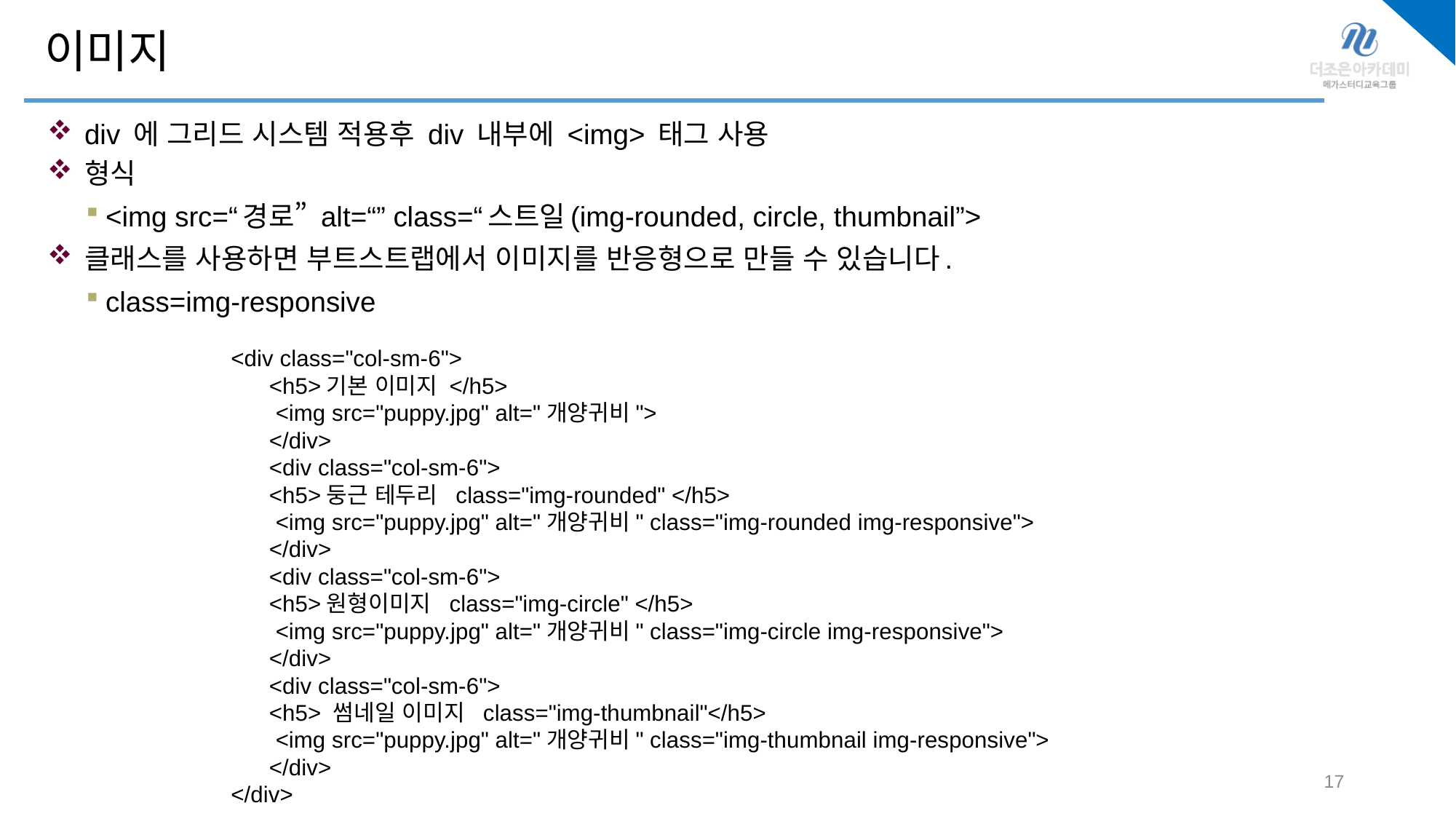

# 이미지
div 에 그리드 시스템 적용후 div 내부에 <img> 태그 사용
형식
<img src=“경로” alt=“” class=“스트일(img-rounded, circle, thumbnail”>
클래스를 사용하면 부트스트랩에서 이미지를 반응형으로 만들 수 있습니다.
class=img-responsive

<div class="col-sm-6">
      <h5>기본 이미지 </h5>
       <img src="puppy.jpg" alt="개양귀비">
      </div>
      <div class="col-sm-6">
      <h5>둥근 테두리  class="img-rounded" </h5>
       <img src="puppy.jpg" alt="개양귀비" class="img-rounded img-responsive">
      </div>
      <div class="col-sm-6">
      <h5>원형이미지  class="img-circle" </h5>
       <img src="puppy.jpg" alt="개양귀비" class="img-circle img-responsive">
      </div>
      <div class="col-sm-6">
      <h5> 썸네일 이미지  class="img-thumbnail"</h5>
       <img src="puppy.jpg" alt="개양귀비" class="img-thumbnail img-responsive">
      </div>
</div>
17